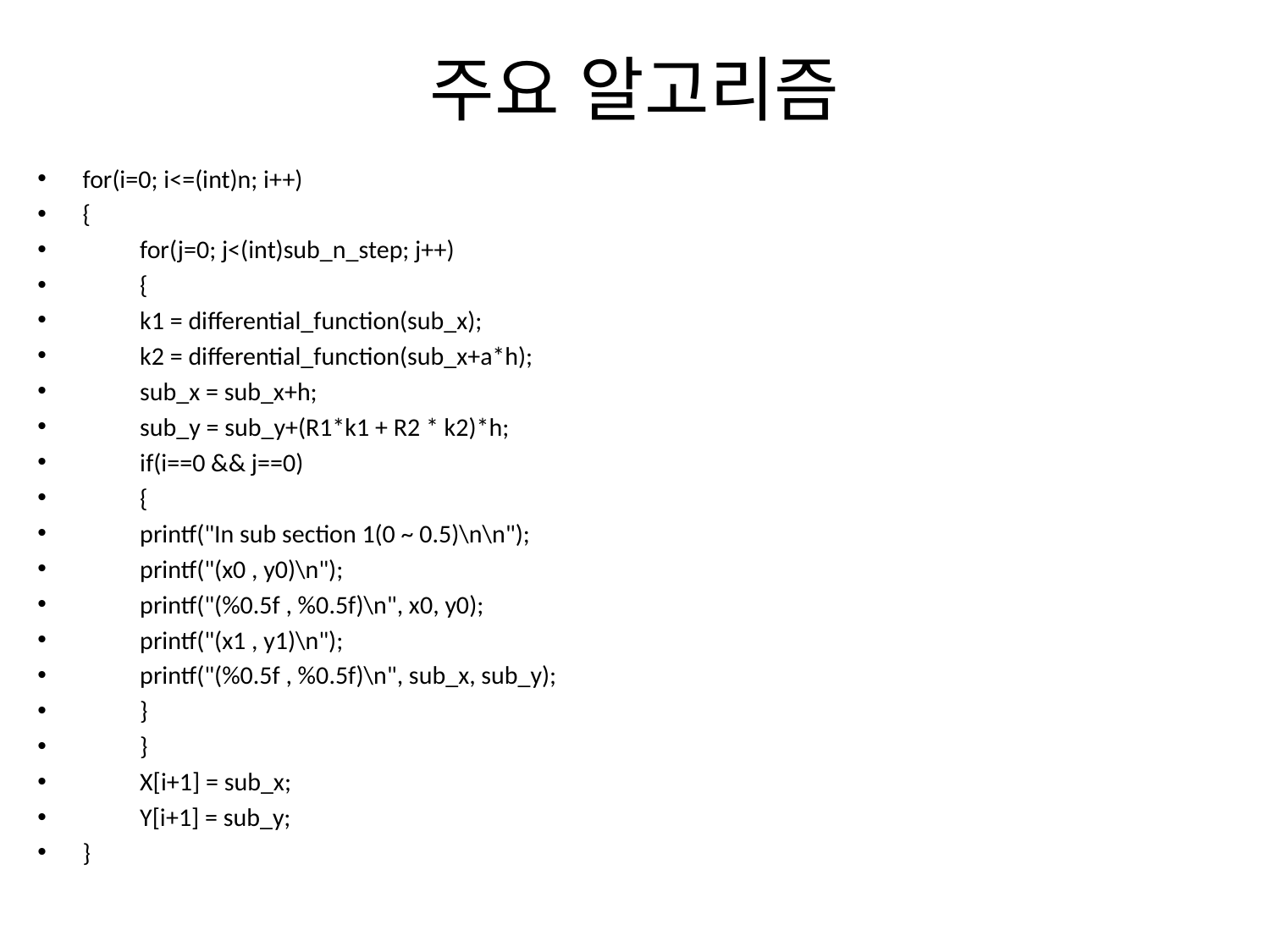

# 주요 알고리즘
for(i=0; i<=(int)n; i++)
{
	for(j=0; j<(int)sub_n_step; j++)
	{
		k1 = differential_function(sub_x);
		k2 = differential_function(sub_x+a*h);
		sub_x = sub_x+h;
		sub_y = sub_y+(R1*k1 + R2 * k2)*h;
		if(i==0 && j==0)
		{
			printf("In sub section 1(0 ~ 0.5)\n\n");
			printf("(x0 , y0)\n");
			printf("(%0.5f , %0.5f)\n", x0, y0);
			printf("(x1 , y1)\n");
			printf("(%0.5f , %0.5f)\n", sub_x, sub_y);
		}
	}
	X[i+1] = sub_x;
	Y[i+1] = sub_y;
}